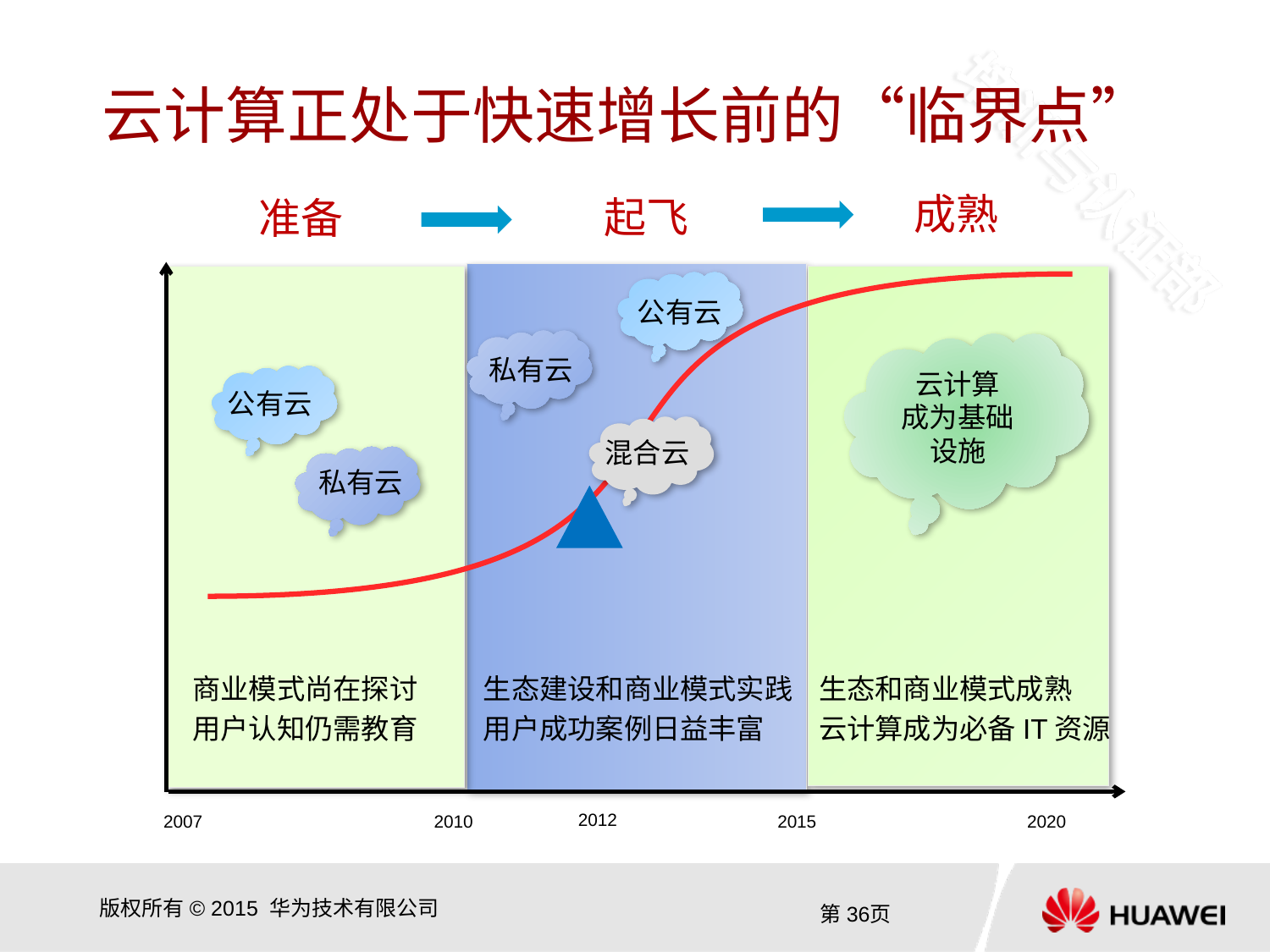

# 云计算正处于快速增长前的“临界点”
成熟
起飞
准备

公有云

云计算
成为基础设施
私有云

公有云

混合云

私有云

商业模式尚在探讨
用户认知仍需教育
生态建设和商业模式实践
用户成功案例日益丰富
生态和商业模式成熟
云计算成为必备IT资源
2012
2007
2010
2015
2020